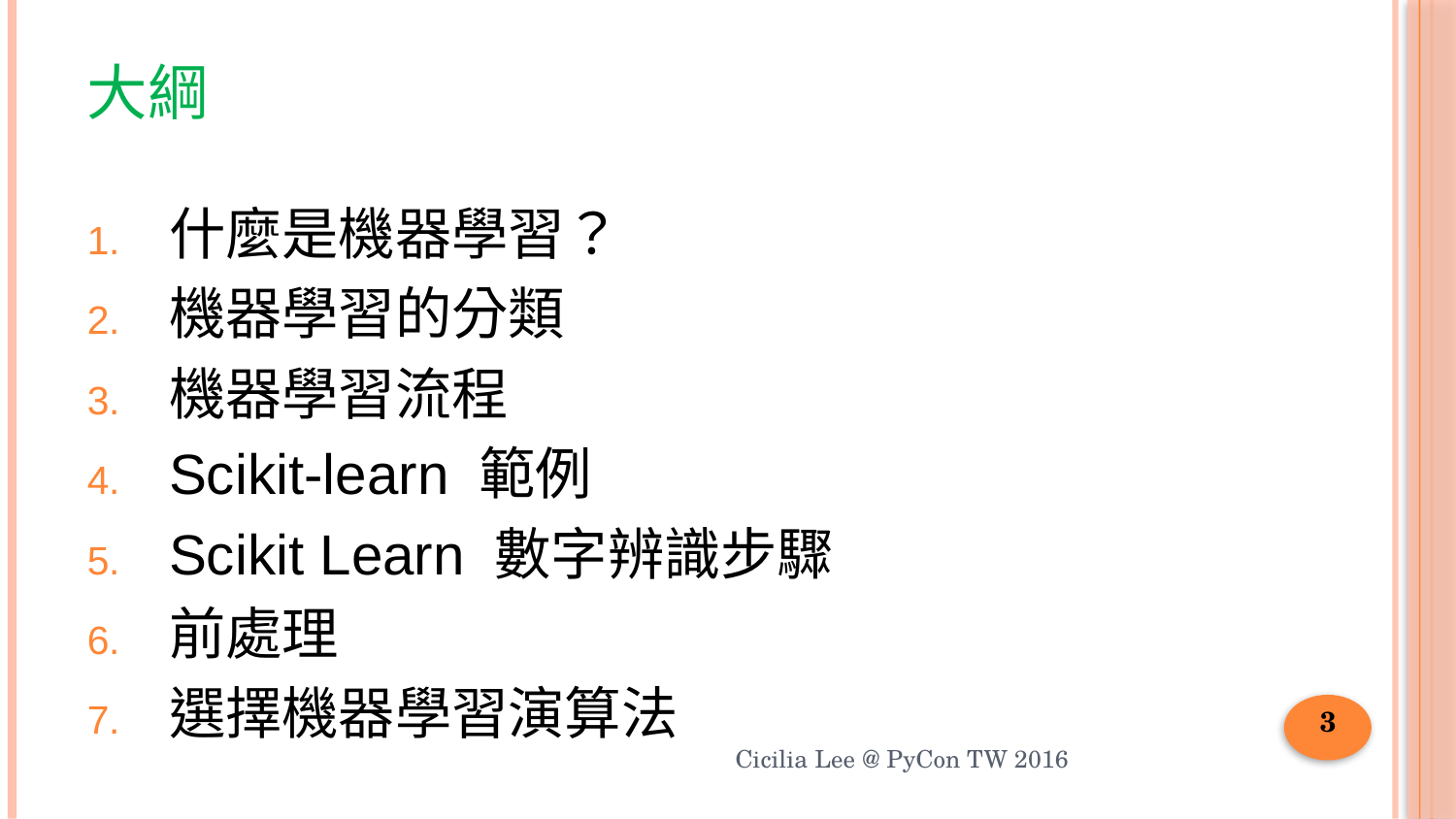

# 大綱
什麼是機器學習？
機器學習的分類
機器學習流程
Scikit-learn 範例
Scikit Learn 數字辨識步驟
前處理
選擇機器學習演算法

3
Cicilia Lee @ PyCon TW 2016